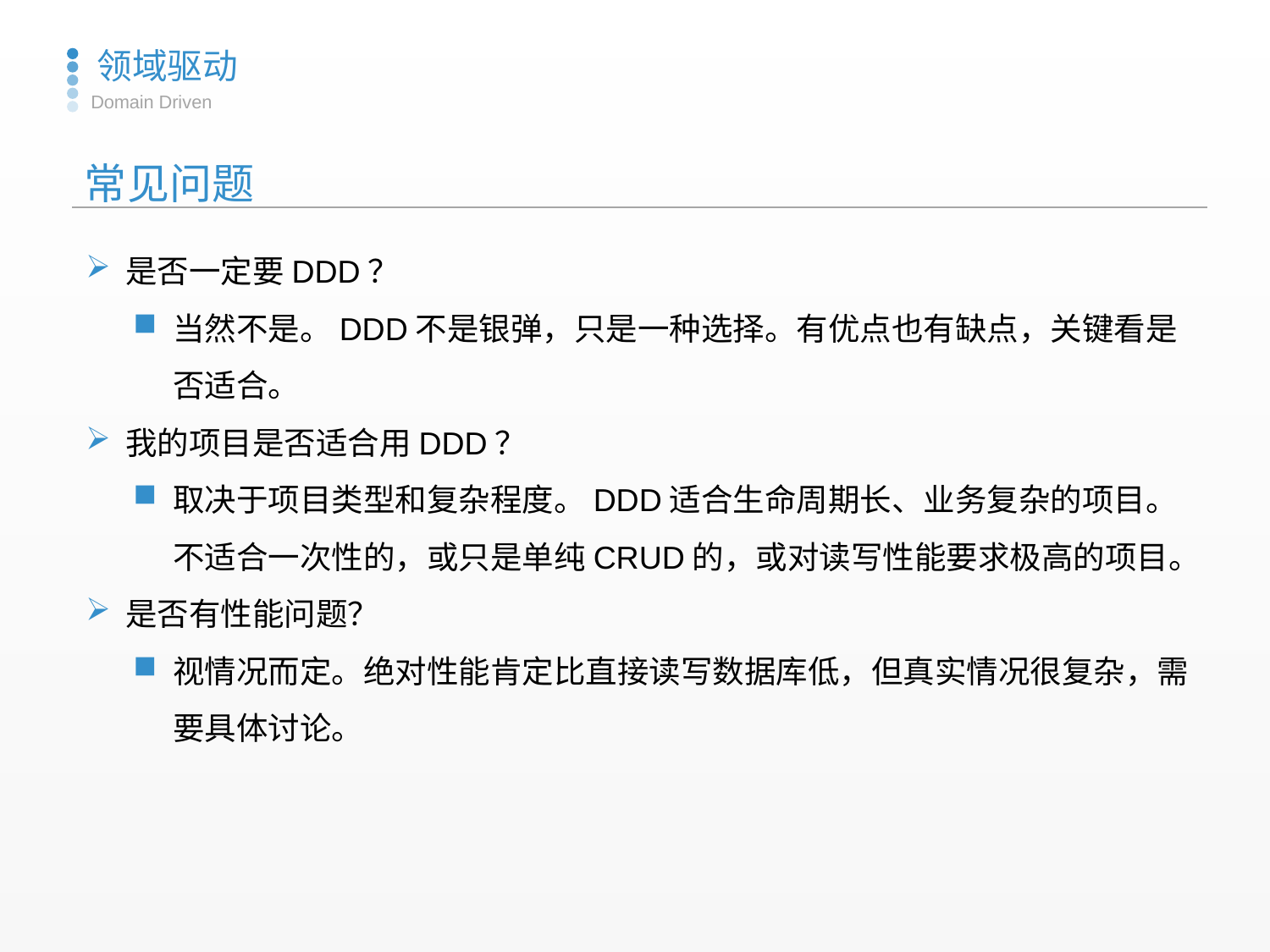

领域驱动

Domain Driven
| 常见问题 |
| --- |
是否一定要DDD？
当然不是。DDD不是银弹，只是一种选择。有优点也有缺点，关键看是否适合。
我的项目是否适合用DDD？
取决于项目类型和复杂程度。DDD适合生命周期长、业务复杂的项目。不适合一次性的，或只是单纯CRUD的，或对读写性能要求极高的项目。
是否有性能问题？
视情况而定。绝对性能肯定比直接读写数据库低，但真实情况很复杂，需要具体讨论。